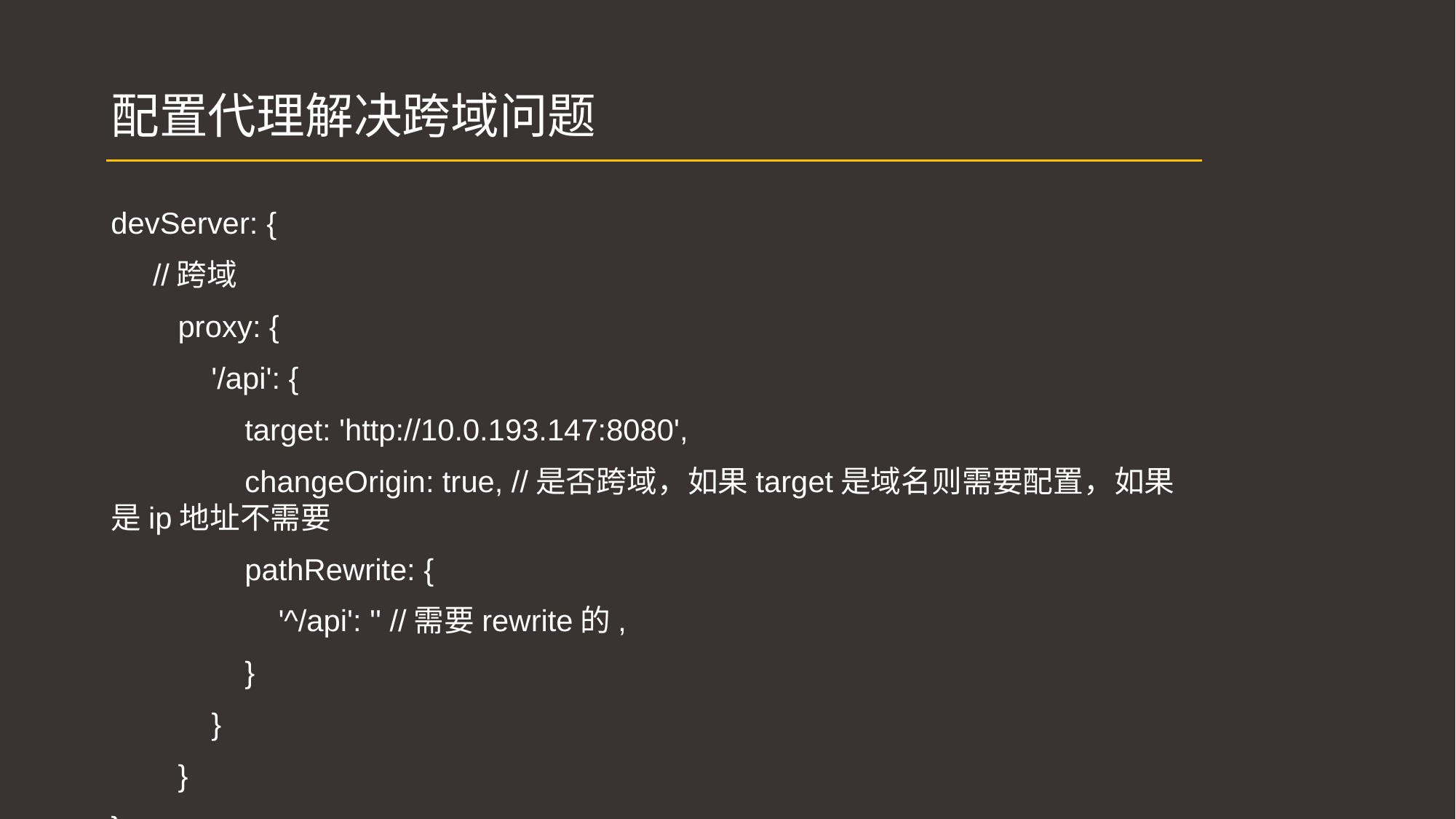

# 配置代理解决跨域问题
devServer: {
     //跨域
        proxy: {
            '/api': {
                target: 'http://10.0.193.147:8080',
                changeOrigin: true, //是否跨域，如果target是域名则需要配置，如果是ip地址不需要
                pathRewrite: {
                    '^/api': '' //需要rewrite的,
                }
            }
        }
}